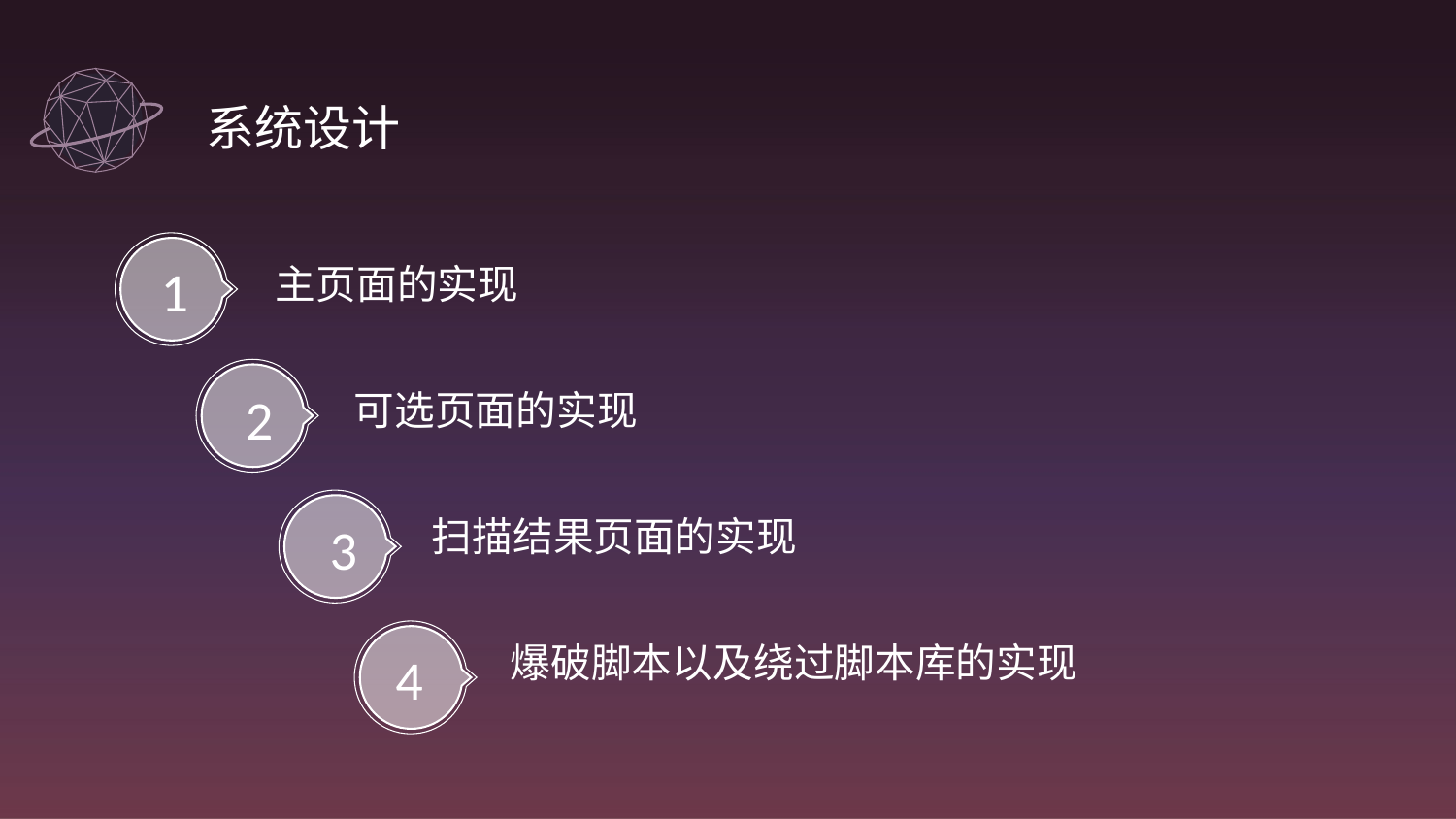

系统设计

1
主页面的实现

2
可选页面的实现

3
扫描结果页面的实现

4
爆破脚本以及绕过脚本库的实现